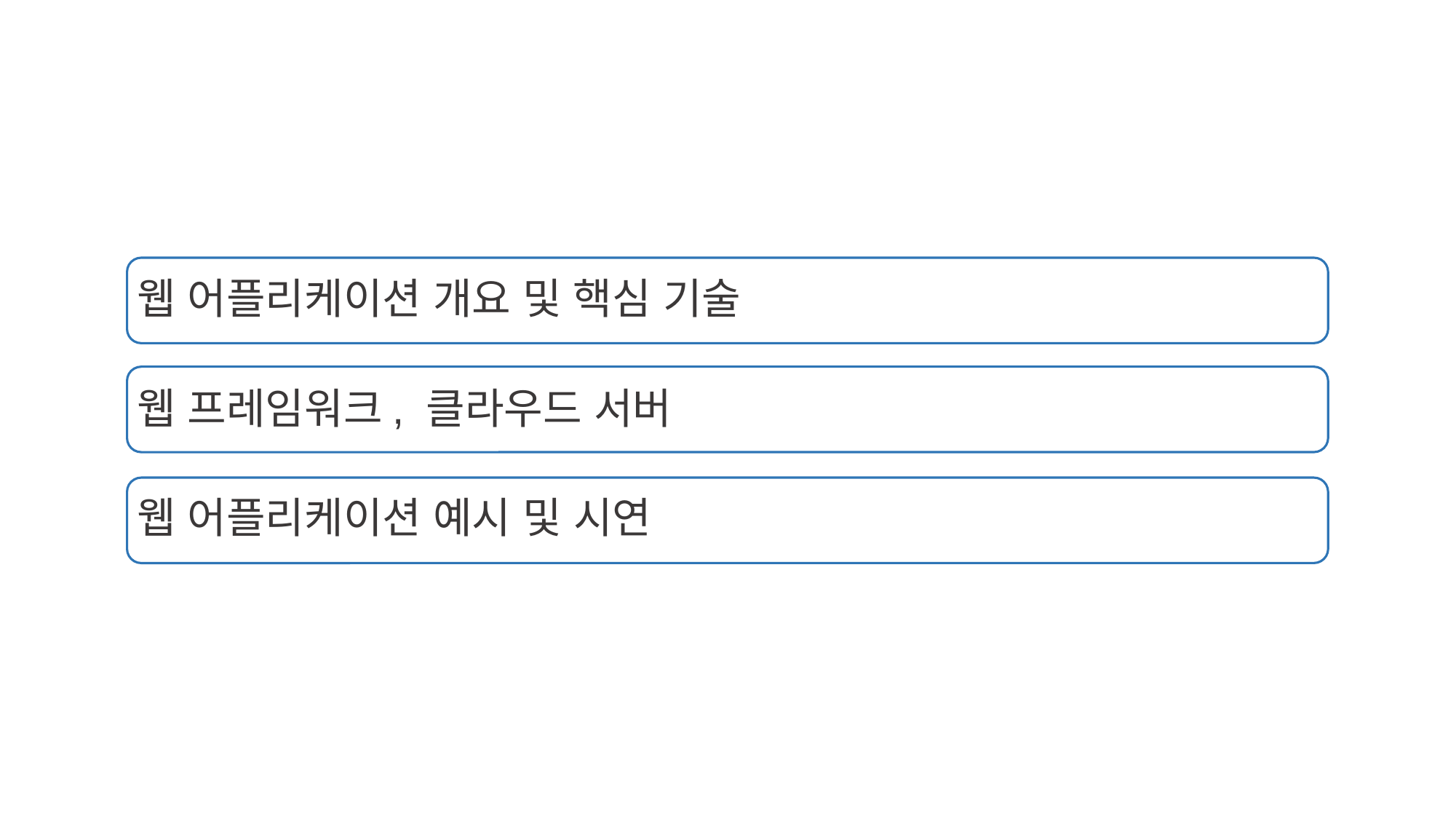

웹 어플리케이션 개요 및 핵심 기술
웹 프레임워크, 클라우드 서버
웹 어플리케이션 예시 및 시연